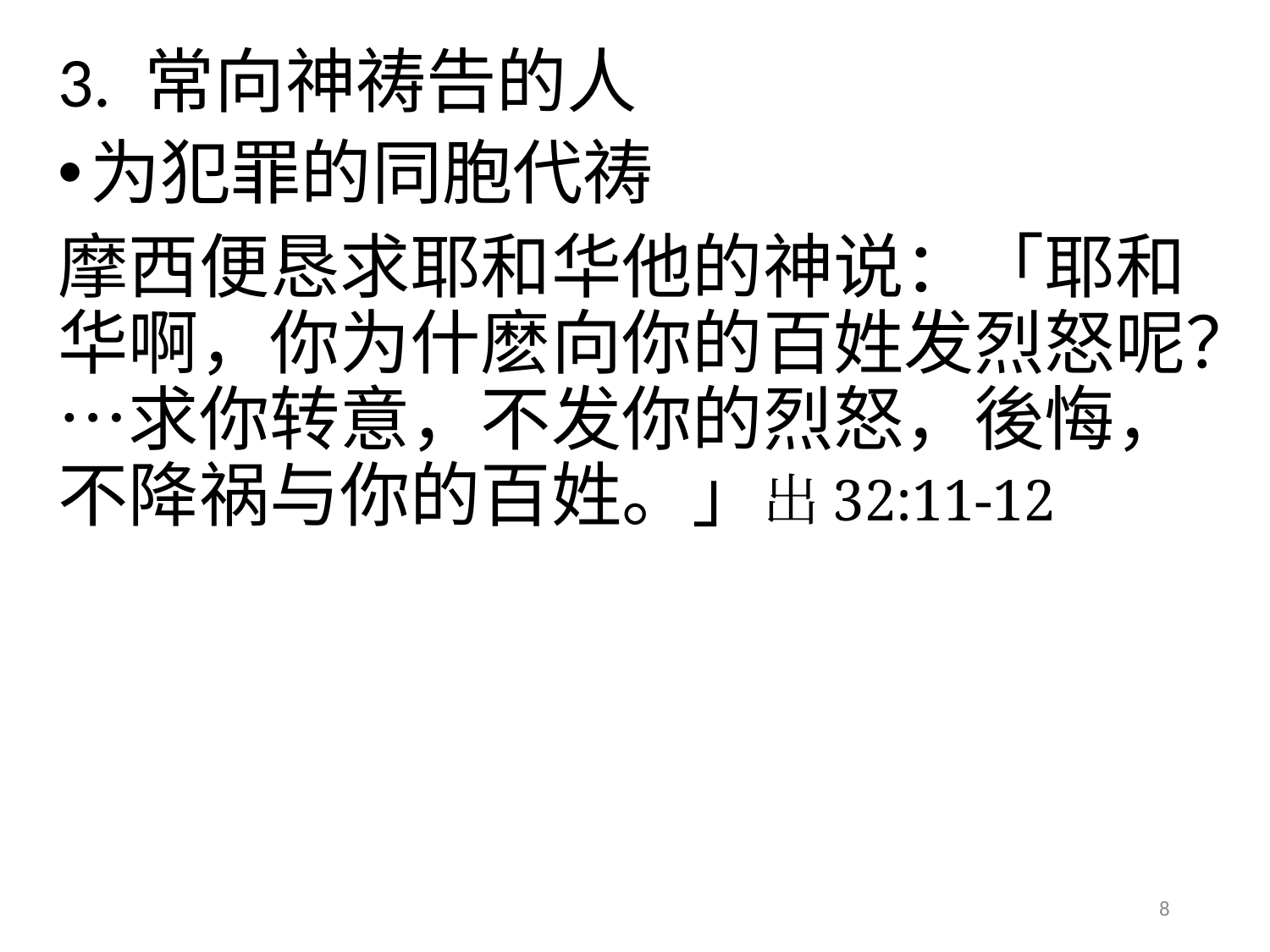

# 3. 常向神祷告的人
为犯罪的同胞代祷
摩西便恳求耶和华他的神说：「耶和华啊，你为什麽向你的百姓发烈怒呢？…求你转意，不发你的烈怒，後悔，不降祸与你的百姓。」出32:11-12
8